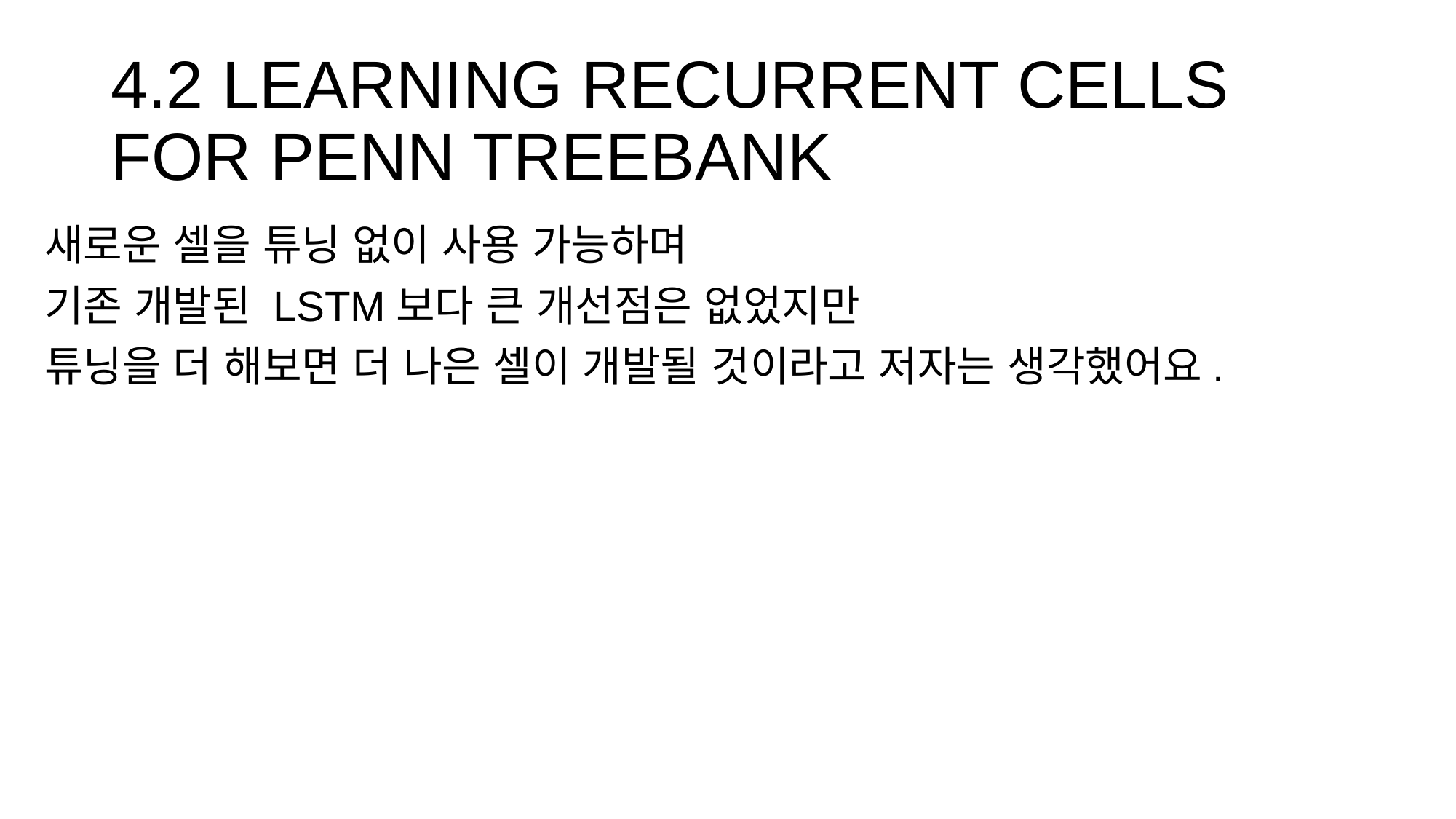

# 4.2 LEARNING RECURRENT CELLS FOR PENN TREEBANK
새로운 셀을 튜닝 없이 사용 가능하며
기존 개발된 LSTM보다 큰 개선점은 없었지만
튜닝을 더 해보면 더 나은 셀이 개발될 것이라고 저자는 생각했어요.